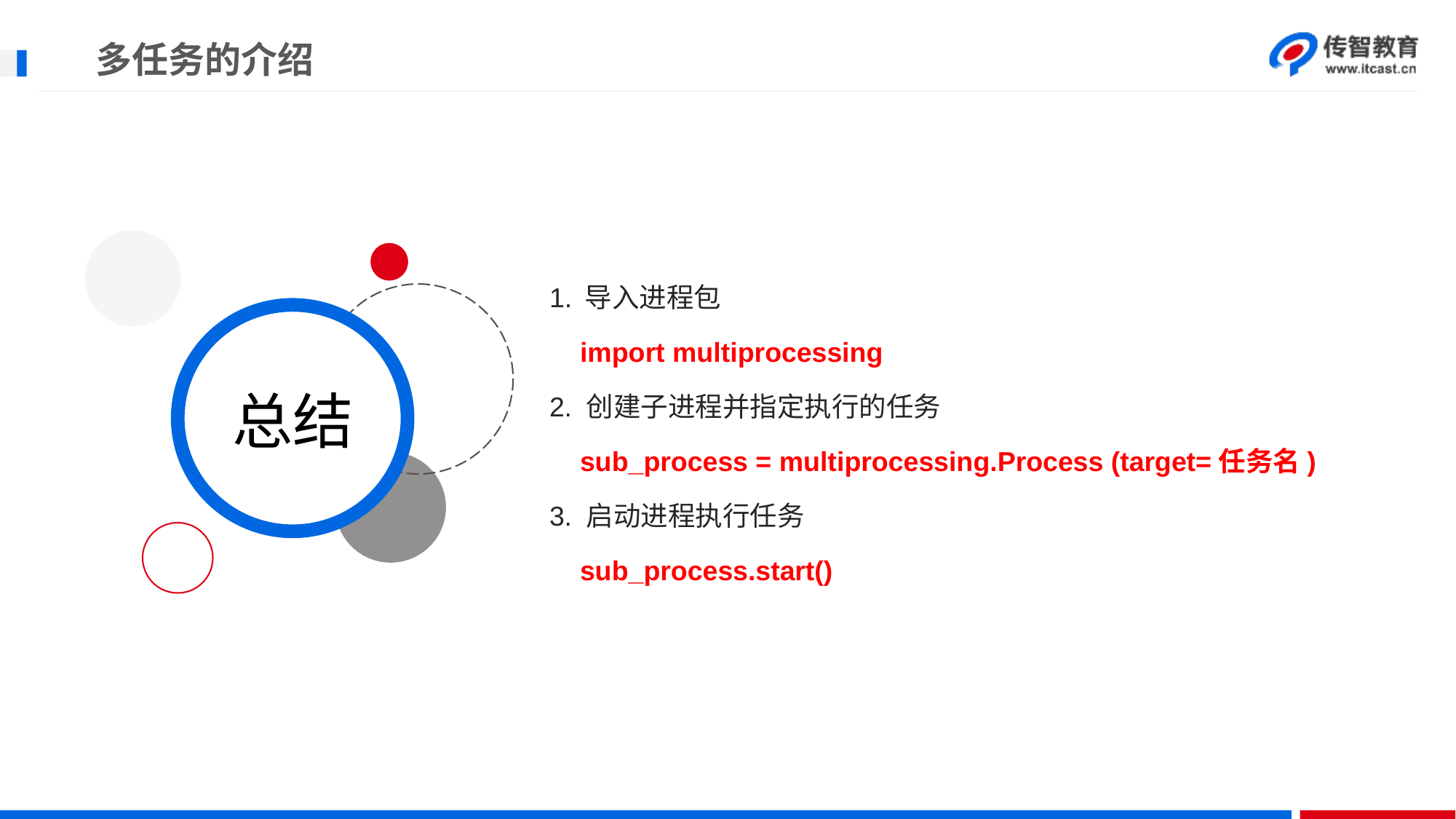

# 多任务的介绍
 导入进程包
    import multiprocessing
2. 创建子进程并指定执行的任务
    sub_process = multiprocessing.Process (target=任务名)
3. 启动进程执行任务
    sub_process.start()